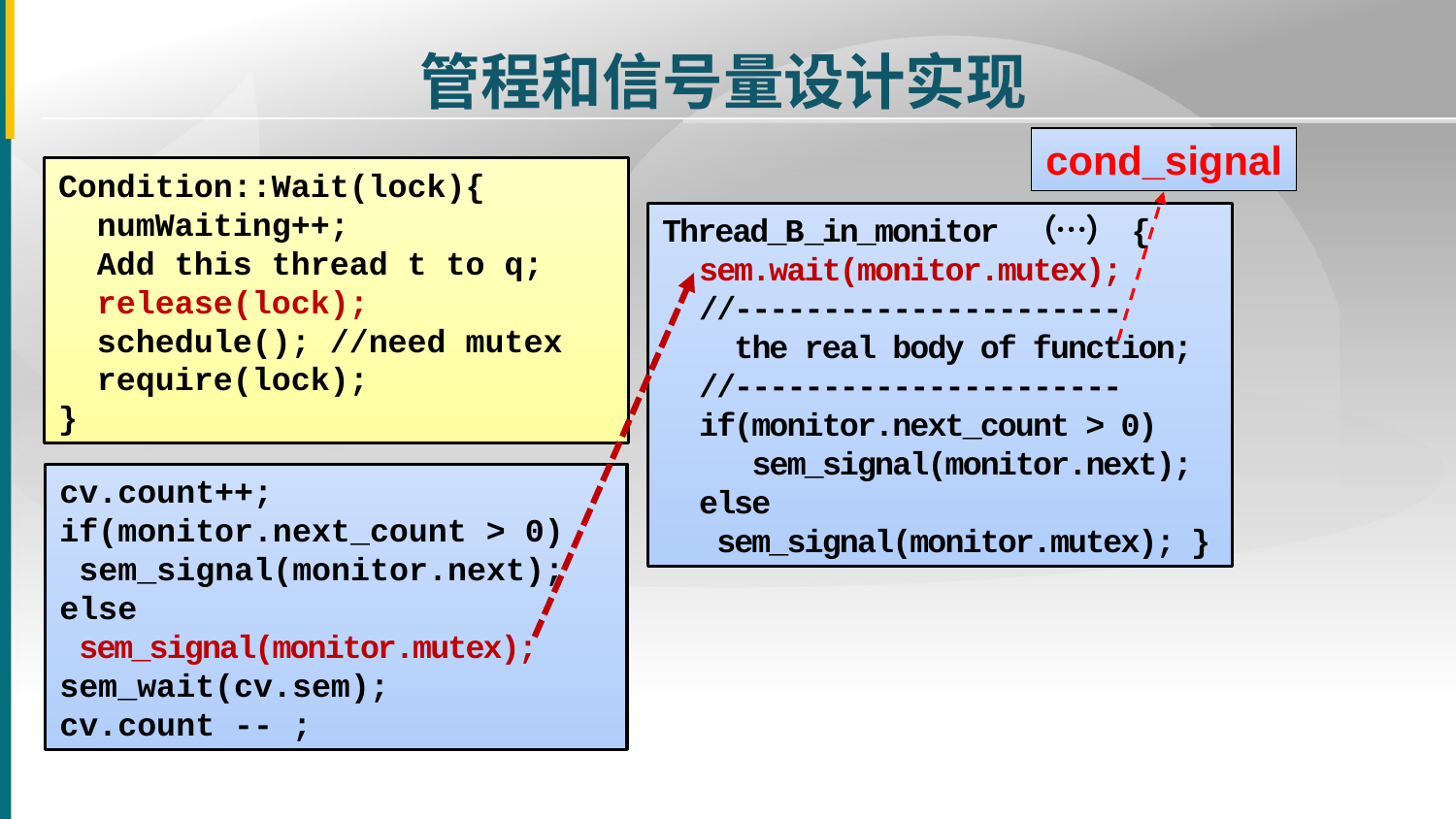

管程和信号量设计实现
cond_signal
Condition::Wait(lock){
  numWaiting++;
  Add this thread t to q;
  release(lock);
  schedule(); //need mutex
  require(lock);
}

Thread_B_in_monitor （…） {
  sem.wait(monitor.mutex);
  //----------------------
    the real body of function;
  //----------------------
  if(monitor.next_count > 0)
     sem_signal(monitor.next);
  else
   sem_signal(monitor.mutex); }
cv.count++;
if(monitor.next_count > 0)
 sem_signal(monitor.next);
else
 sem_signal(monitor.mutex);
sem_wait(cv.sem);
cv.count -- ;